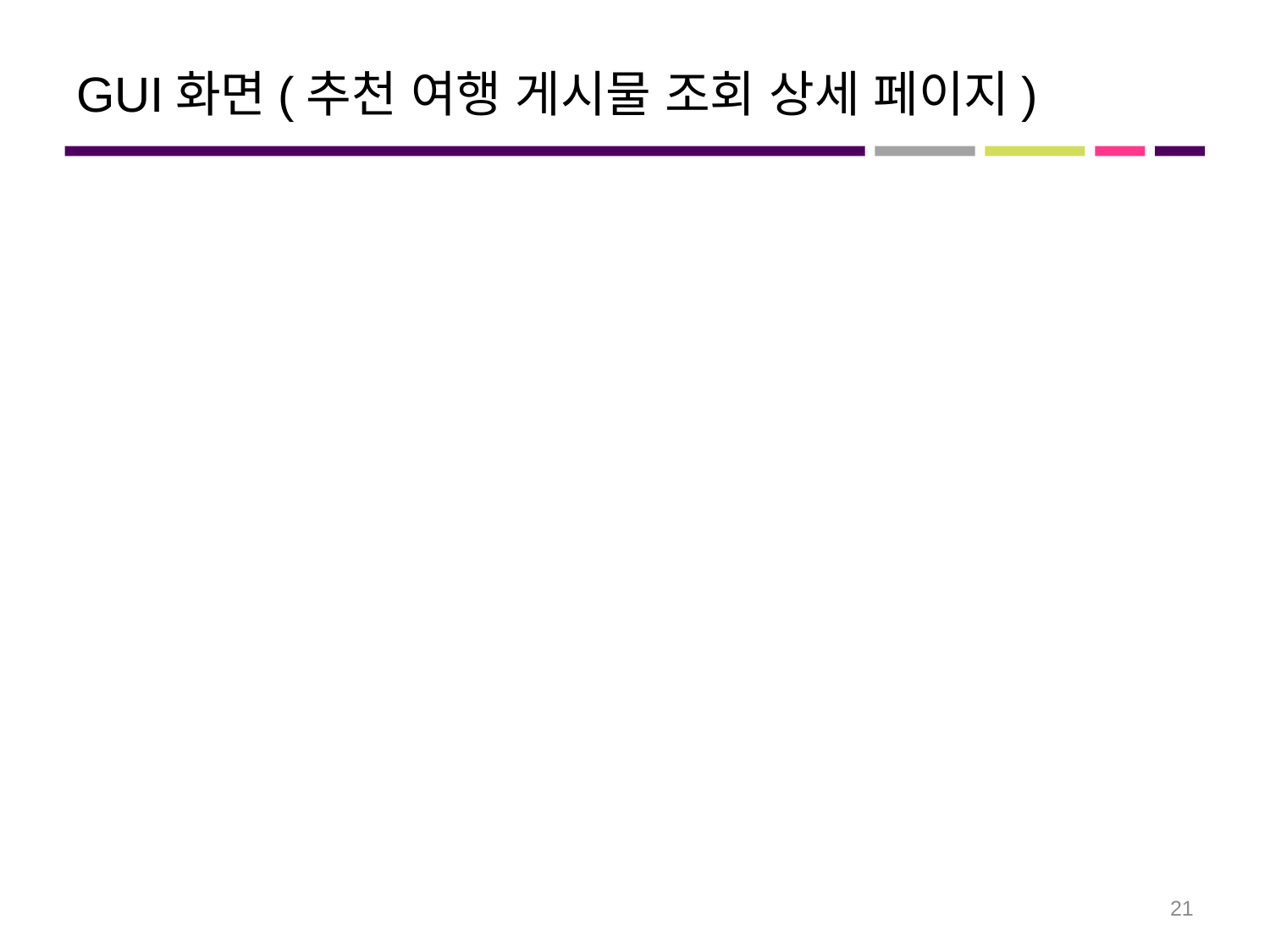

# GUI화면(추천 여행 게시물 조회 상세 페이지)
21